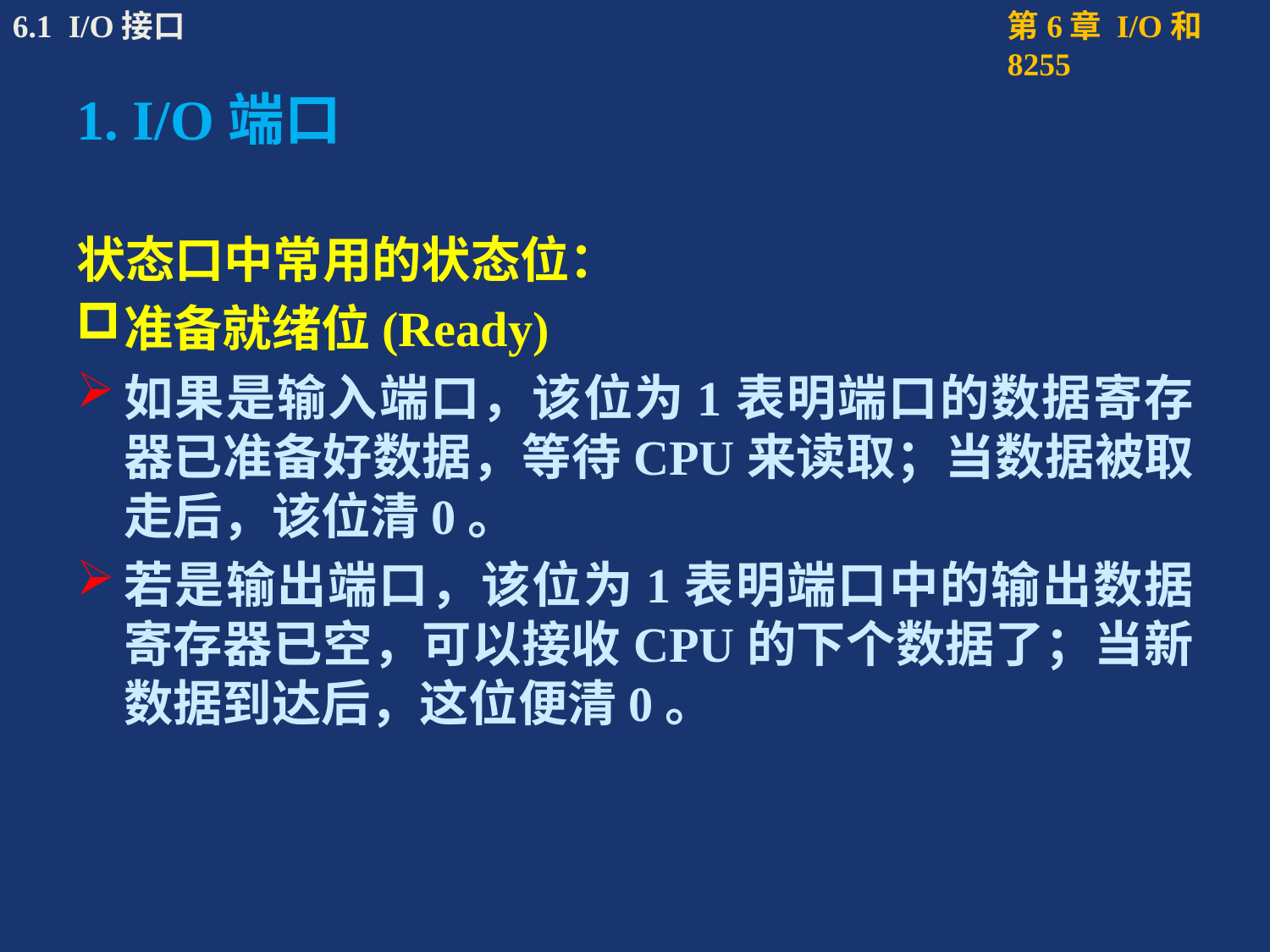

# 1. I/O端口
状态口中常用的状态位：
准备就绪位(Ready)
如果是输入端口，该位为1表明端口的数据寄存器已准备好数据，等待CPU来读取；当数据被取走后，该位清0。
若是输出端口，该位为1表明端口中的输出数据寄存器已空，可以接收CPU的下个数据了；当新数据到达后，这位便清0。